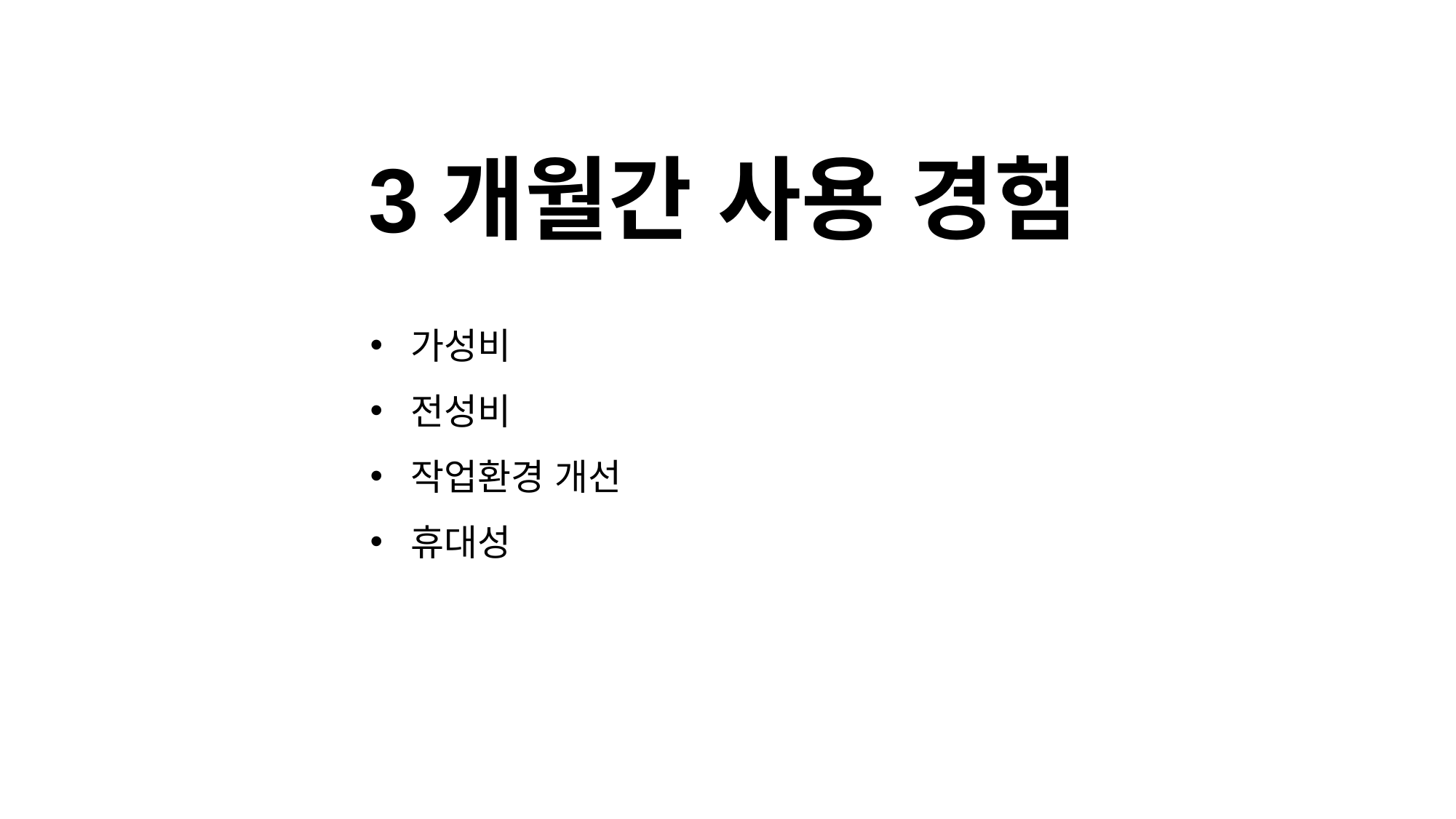

3개월간 사용 경험
가성비
전성비
작업환경 개선
휴대성